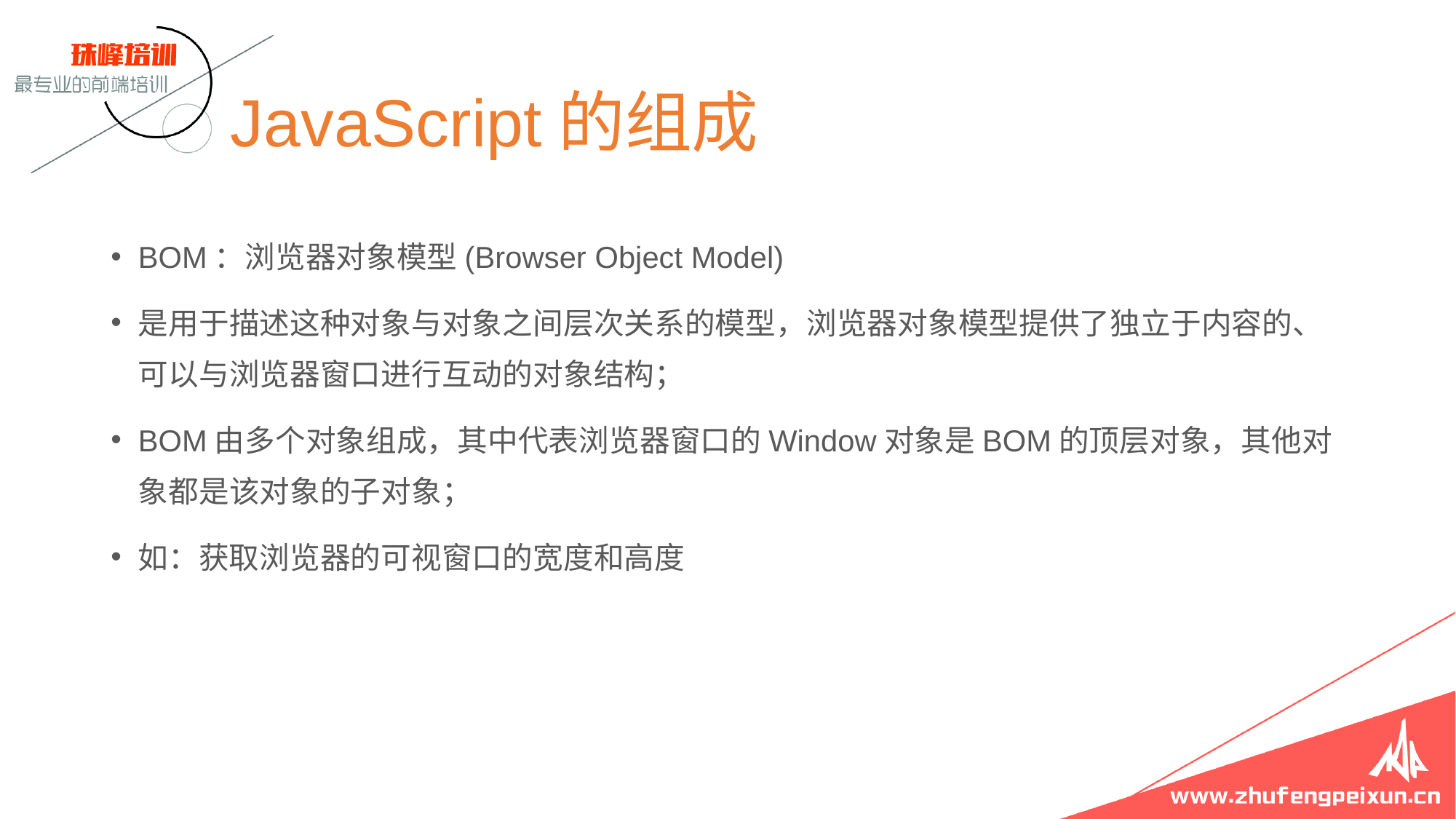

# JavaScript的组成
BOM：浏览器对象模型(Browser Object Model)
是用于描述这种对象与对象之间层次关系的模型，浏览器对象模型提供了独立于内容的、可以与浏览器窗口进行互动的对象结构；
BOM由多个对象组成，其中代表浏览器窗口的Window对象是BOM的顶层对象，其他对象都是该对象的子对象；
如：获取浏览器的可视窗口的宽度和高度